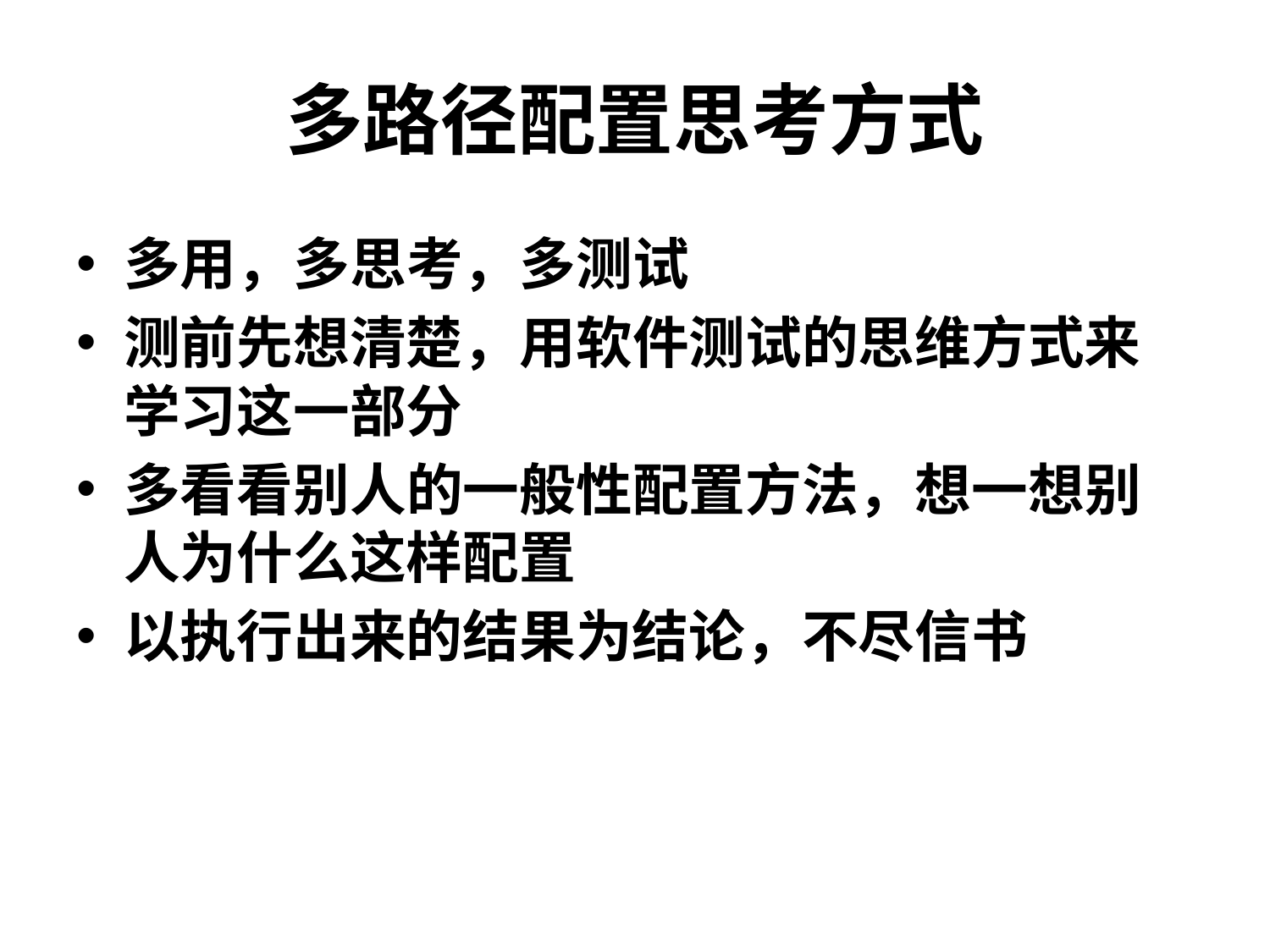

# 多路径配置思考方式
多用，多思考，多测试
测前先想清楚，用软件测试的思维方式来学习这一部分
多看看别人的一般性配置方法，想一想别人为什么这样配置
以执行出来的结果为结论，不尽信书